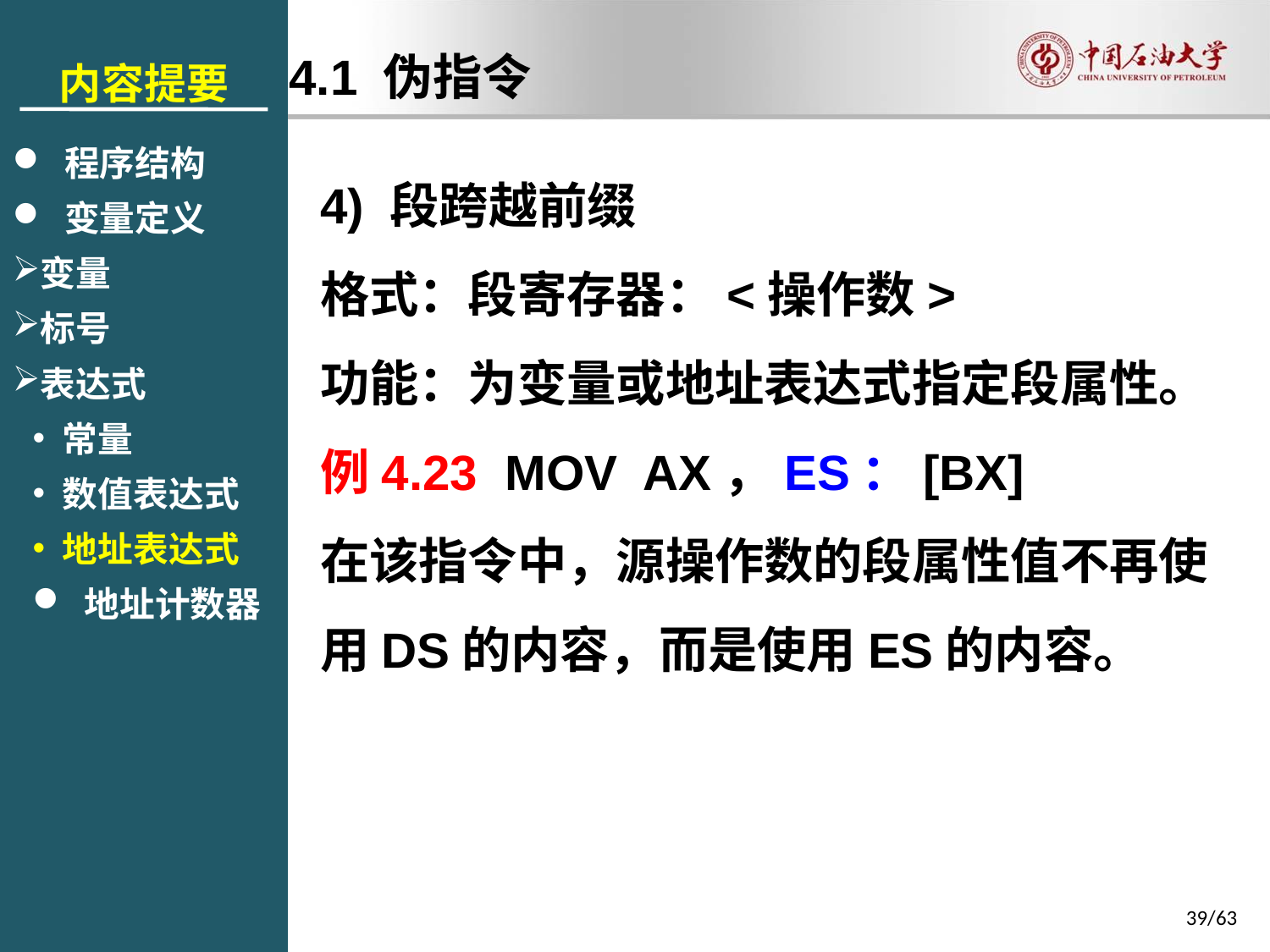

内容提要
 程序结构
 变量定义
变量
标号
表达式
常量
数值表达式
地址表达式
 地址计数器
4.1 伪指令
4) 段跨越前缀
格式：段寄存器：<操作数>
功能：为变量或地址表达式指定段属性。
例4.23  MOV  AX，ES：[BX]
在该指令中，源操作数的段属性值不再使用DS的内容，而是使用ES的内容。
39/63